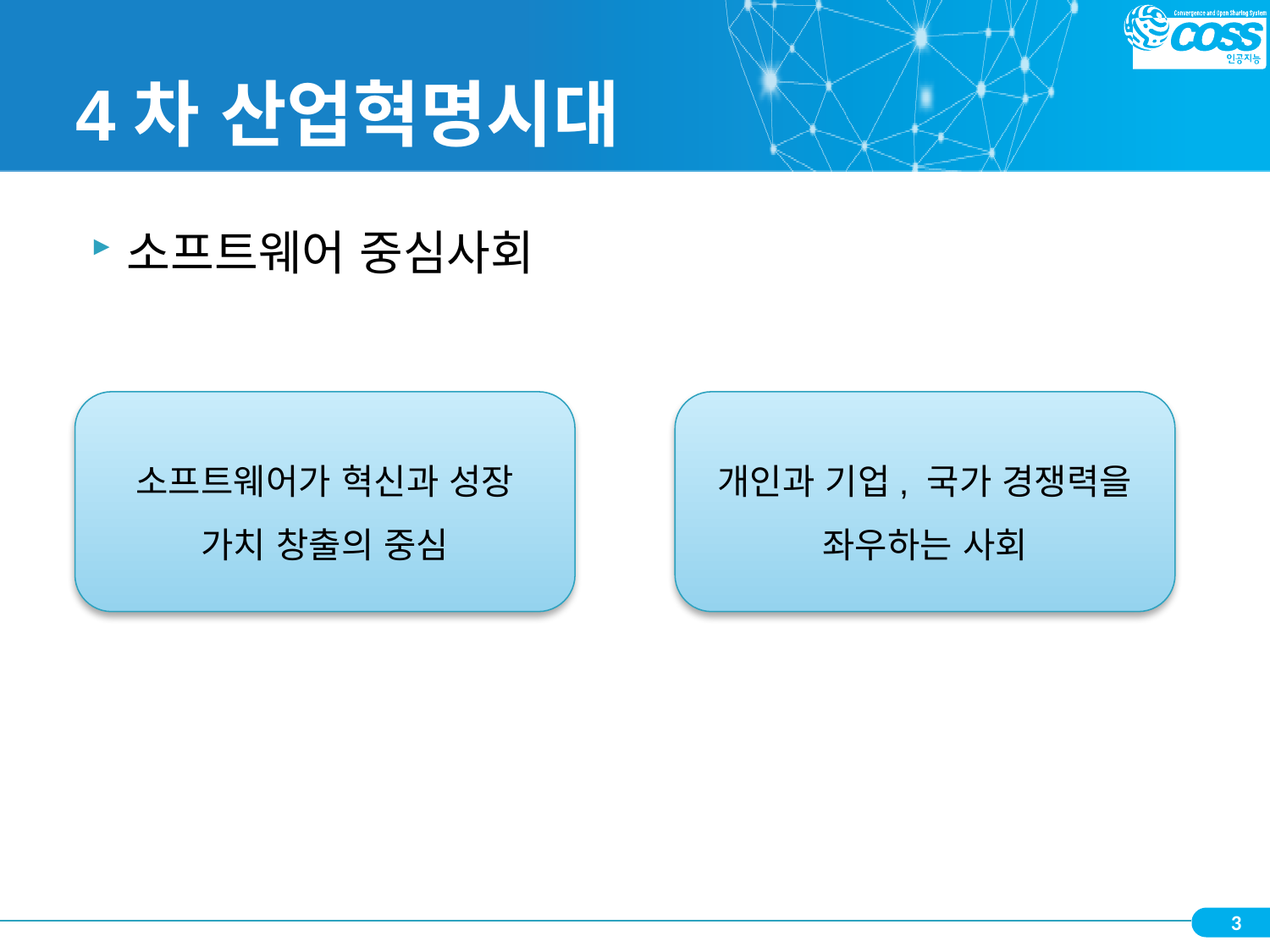

# 4차 산업혁명시대
소프트웨어 중심사회
소프트웨어가 혁신과 성장
가치 창출의 중심
개인과 기업, 국가 경쟁력을
좌우하는 사회